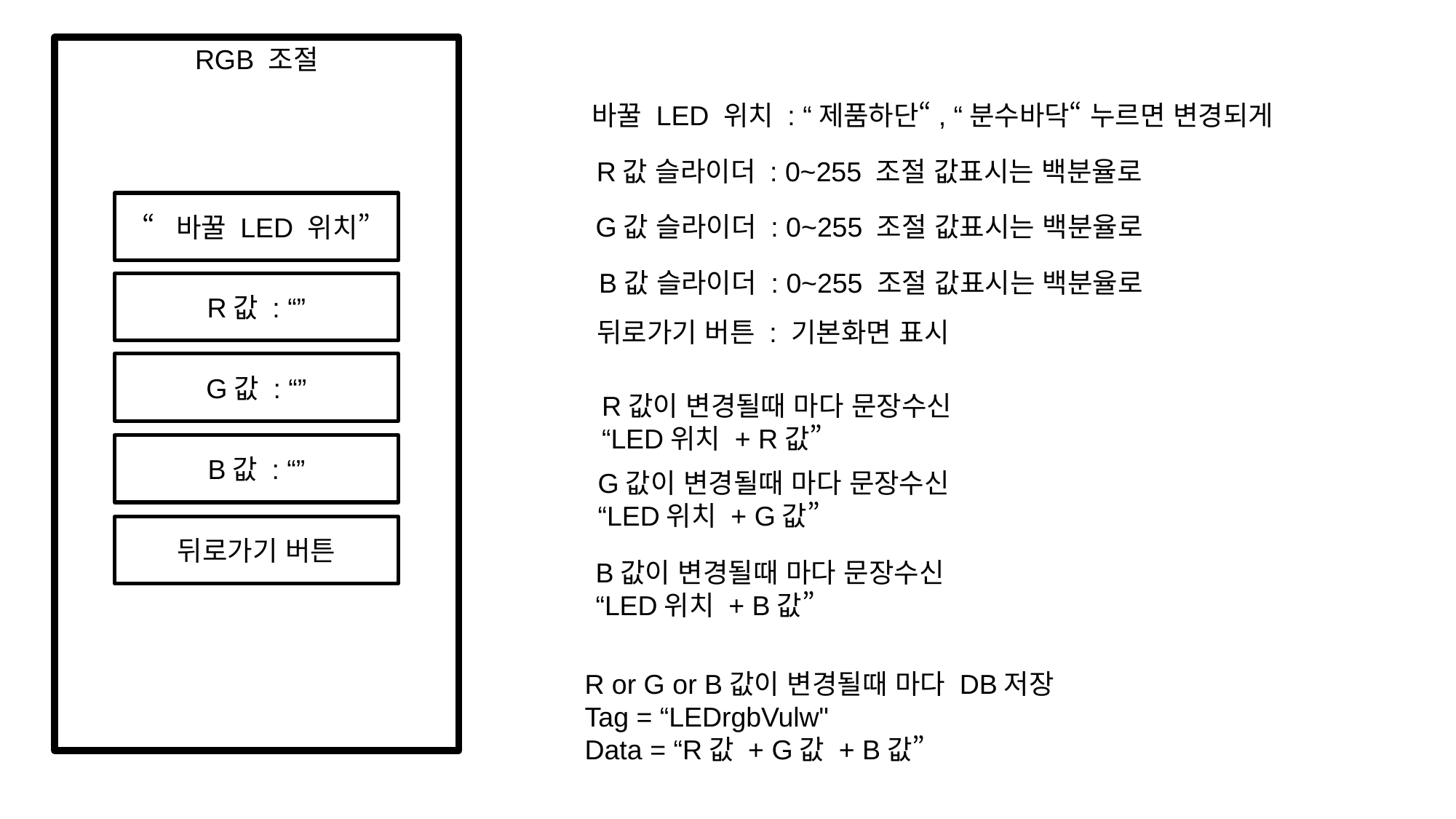

RGB 조절
바꿀 LED 위치 : “제품하단“, “분수바닥“ 누르면 변경되게
R값 슬라이더 : 0~255 조절 값표시는 백분율로
“바꿀 LED 위치”
G값 슬라이더 : 0~255 조절 값표시는 백분율로
B값 슬라이더 : 0~255 조절 값표시는 백분율로
R값 : “”
뒤로가기 버튼 : 기본화면 표시
G값 : “”
R값이 변경될때 마다 문장수신
“LED위치 + R값”
B값 : “”
G값이 변경될때 마다 문장수신
“LED위치 + G값”
뒤로가기 버튼
B값이 변경될때 마다 문장수신
“LED위치 + B값”
R or G or B값이 변경될때 마다 DB저장
Tag = “LEDrgbVulw"
Data = “R값 + G값 + B값”